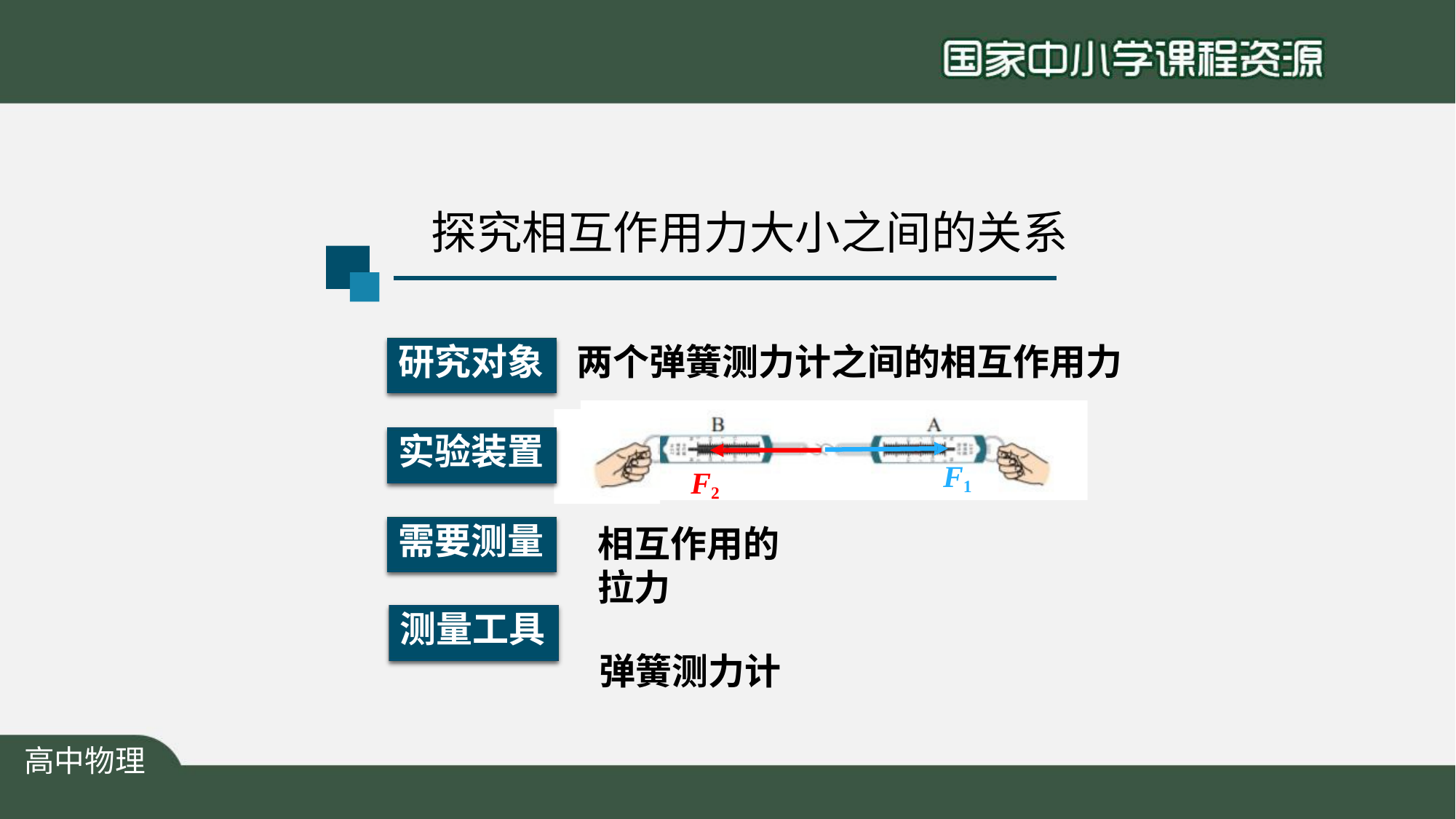

# 探究相互作用力大小之间的关系

研究对象
两个弹簧测力计之间的相互作用力

实验装置

F2
相互作用的拉力
弹簧测力计
F1

需要测量

测量工具
高中物理